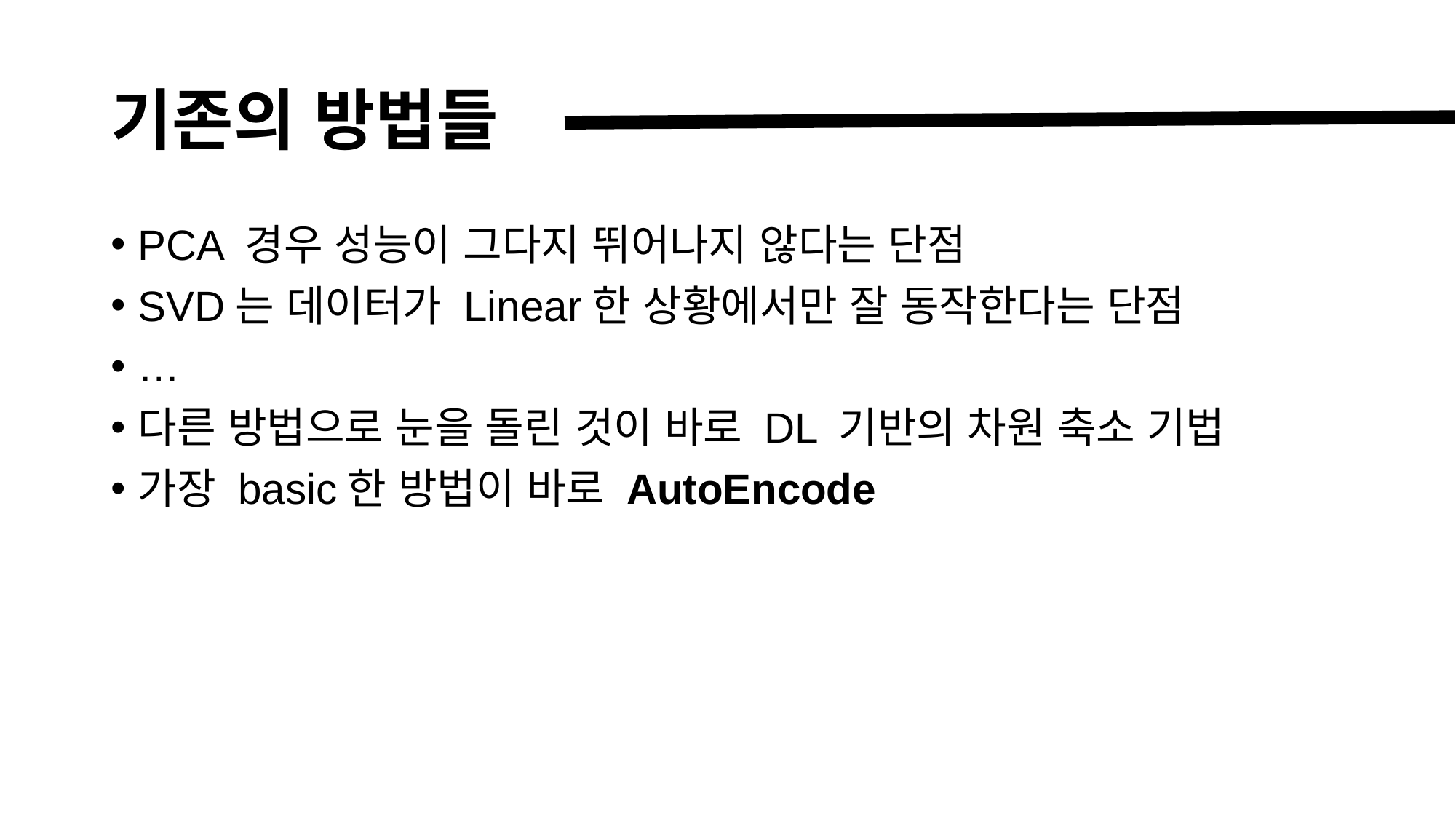

# 기존의 방법들
PCA 경우 성능이 그다지 뛰어나지 않다는 단점
SVD는 데이터가 Linear한 상황에서만 잘 동작한다는 단점
…
다른 방법으로 눈을 돌린 것이 바로 DL 기반의 차원 축소 기법
가장 basic한 방법이 바로 AutoEncode